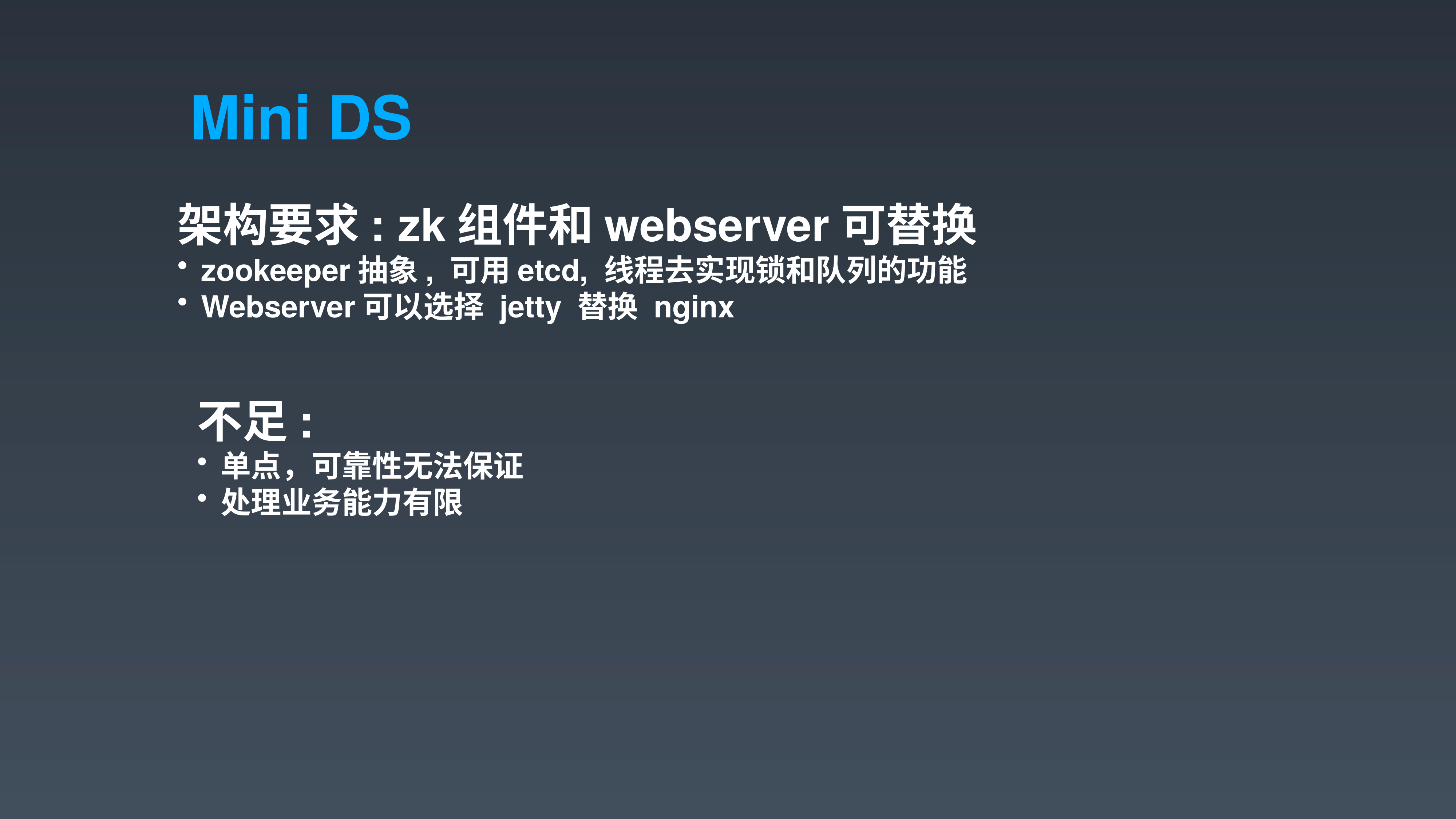

Mini DS
架构要求: zk组件和webserver可替换
zookeeper抽象, 可用etcd, 线程去实现锁和队列的功能
Webserver可以选择 jetty 替换 nginx
不足:
单点，可靠性无法保证
处理业务能力有限